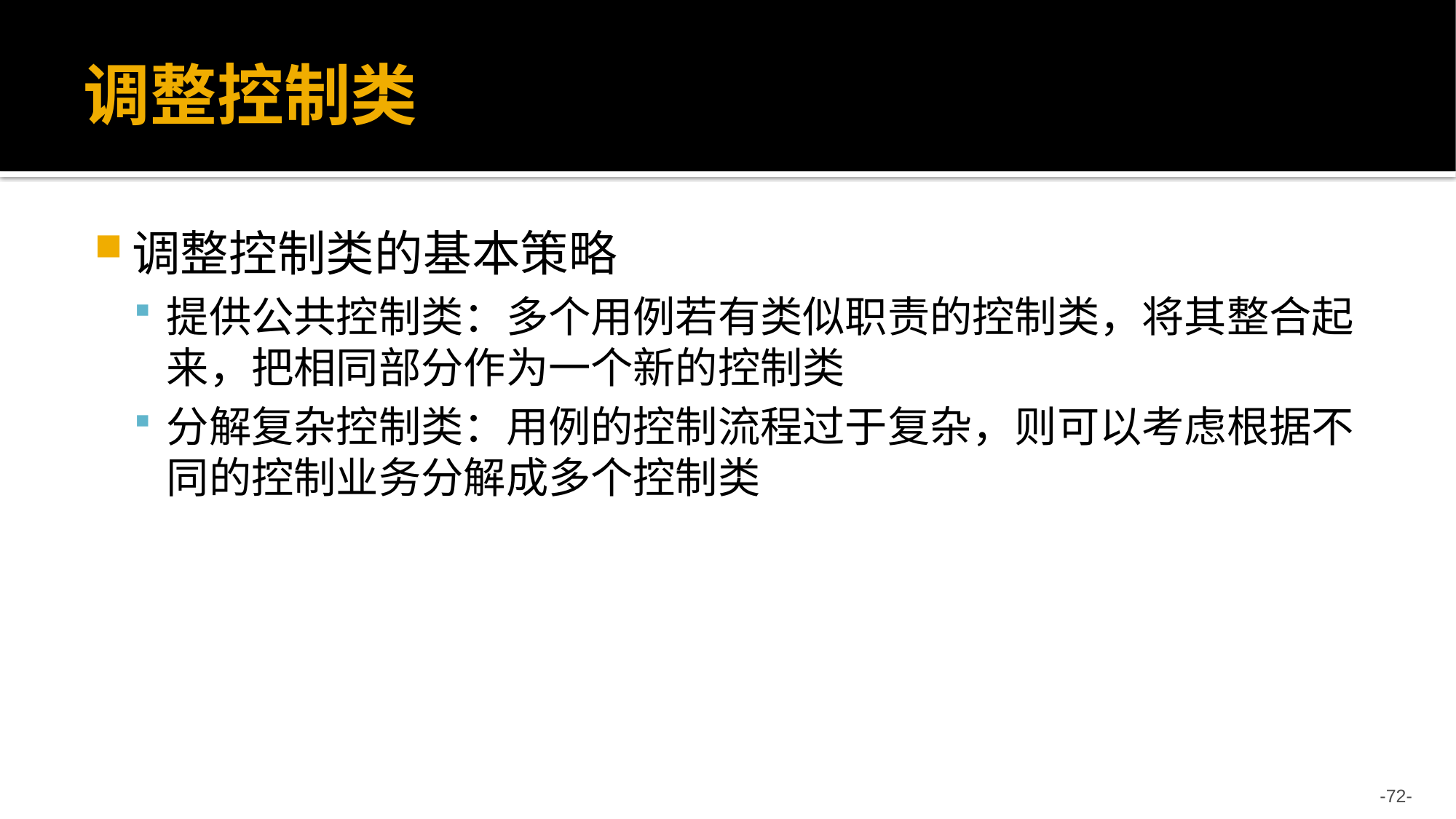

# 调整控制类
调整控制类的基本策略
提供公共控制类：多个用例若有类似职责的控制类，将其整合起来，把相同部分作为一个新的控制类
分解复杂控制类：用例的控制流程过于复杂，则可以考虑根据不同的控制业务分解成多个控制类
-72-